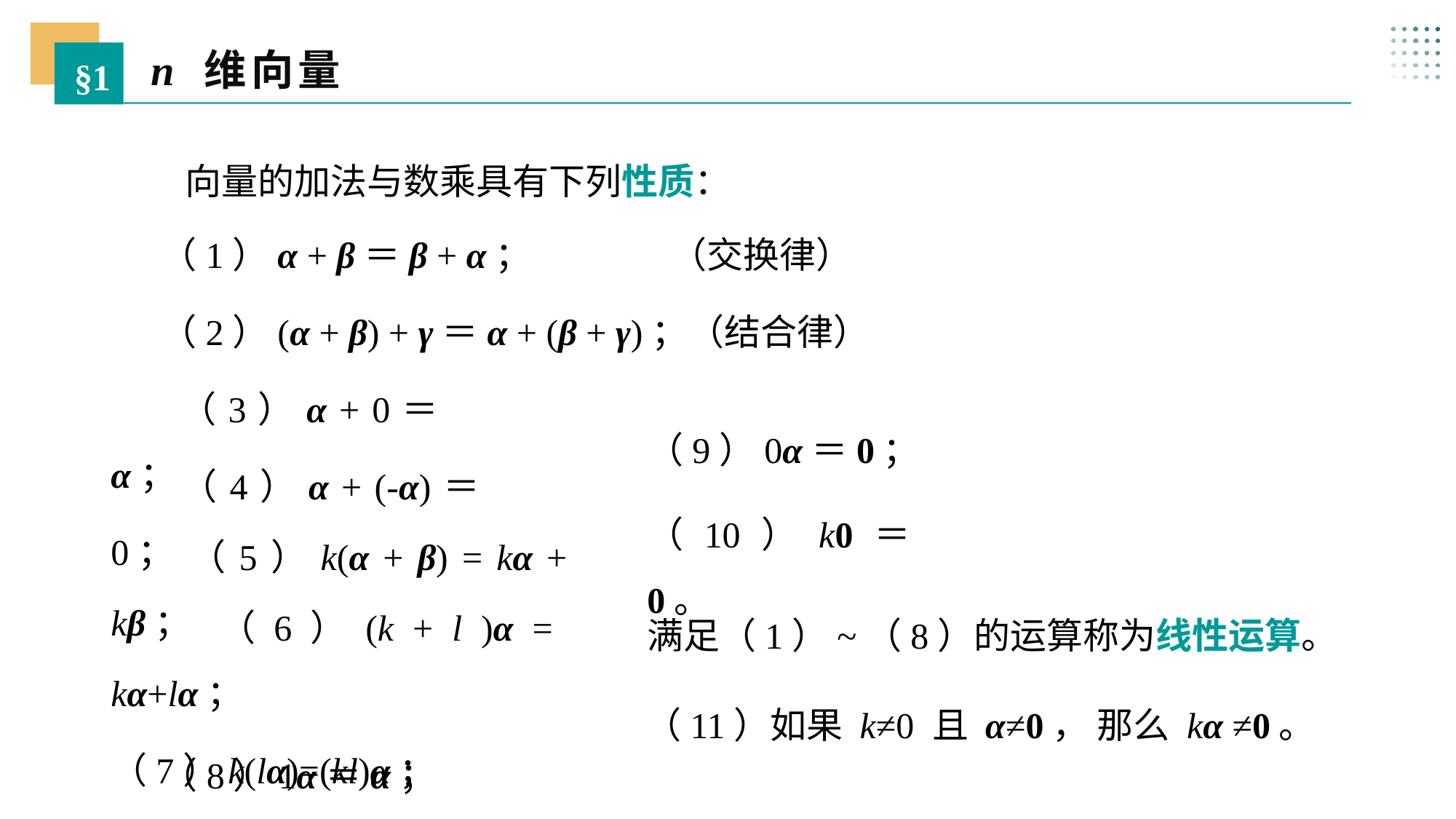

n 维向量
§1
        向量的加法与数乘具有下列性质：
     （1）α + β＝β + α；                 （交换律）
     （2）(α + β) + γ＝α + (β + γ)；（结合律）
     （3）α + 0＝α；
（9）0α＝0；
     （4）α + (-α)＝0；
（10）k0＝0。
     （5）k(α + β) = kα + kβ；
     （6）(k + l )α = kα+lα；
满足（1）~（8）的运算称为线性运算。
     （7）k(lα)=(kl)α；
（11）如果 k≠0 且 α≠0， 那么 kα ≠0。
     （8）1α＝α；